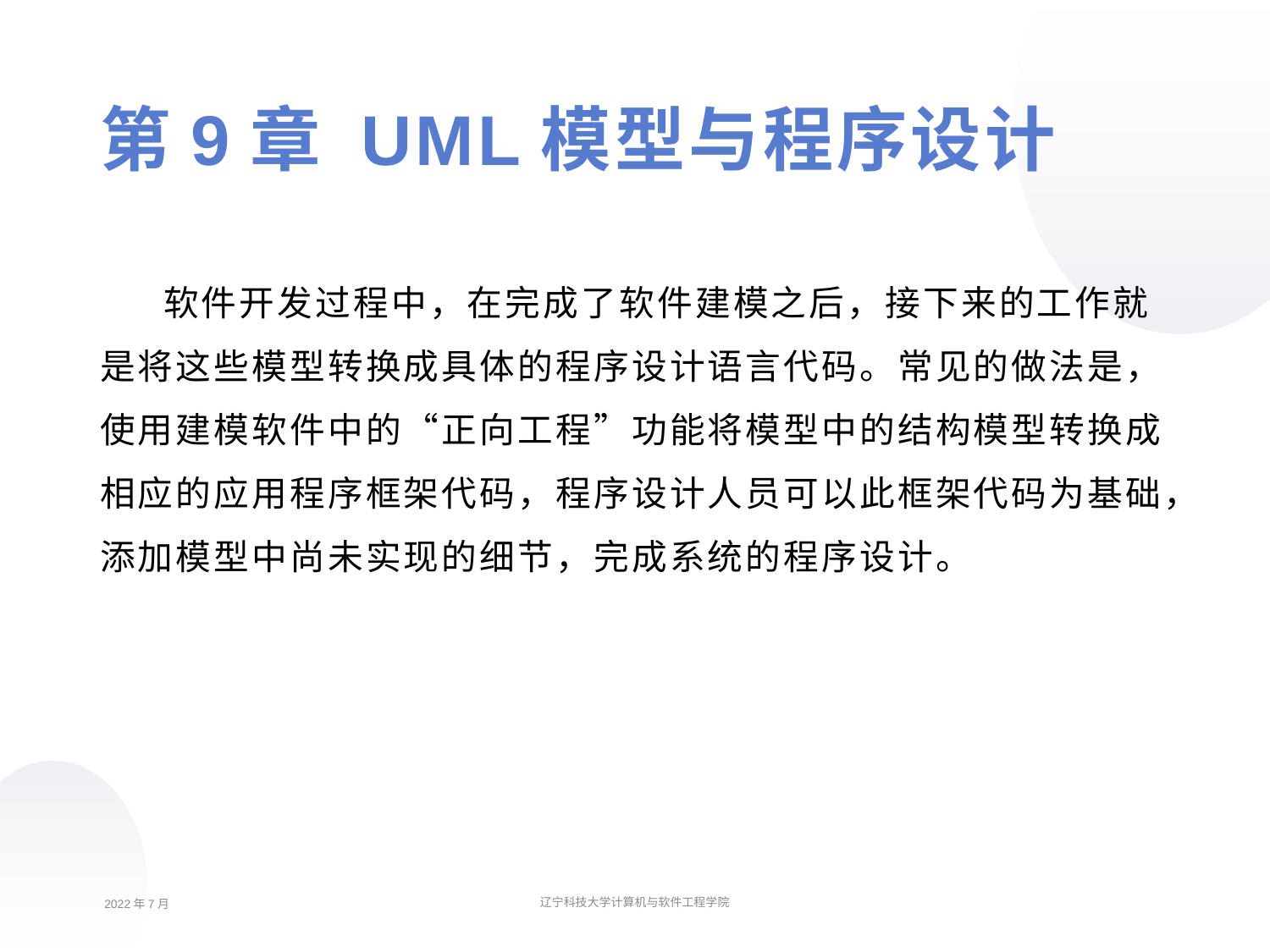

第9章 UML模型与程序设计
软件开发过程中，在完成了软件建模之后，接下来的工作就是将这些模型转换成具体的程序设计语言代码。常见的做法是，使用建模软件中的“正向工程”功能将模型中的结构模型转换成相应的应用程序框架代码，程序设计人员可以此框架代码为基础，添加模型中尚未实现的细节，完成系统的程序设计。

2022年7月
辽宁科技大学计算机与软件工程学院
2